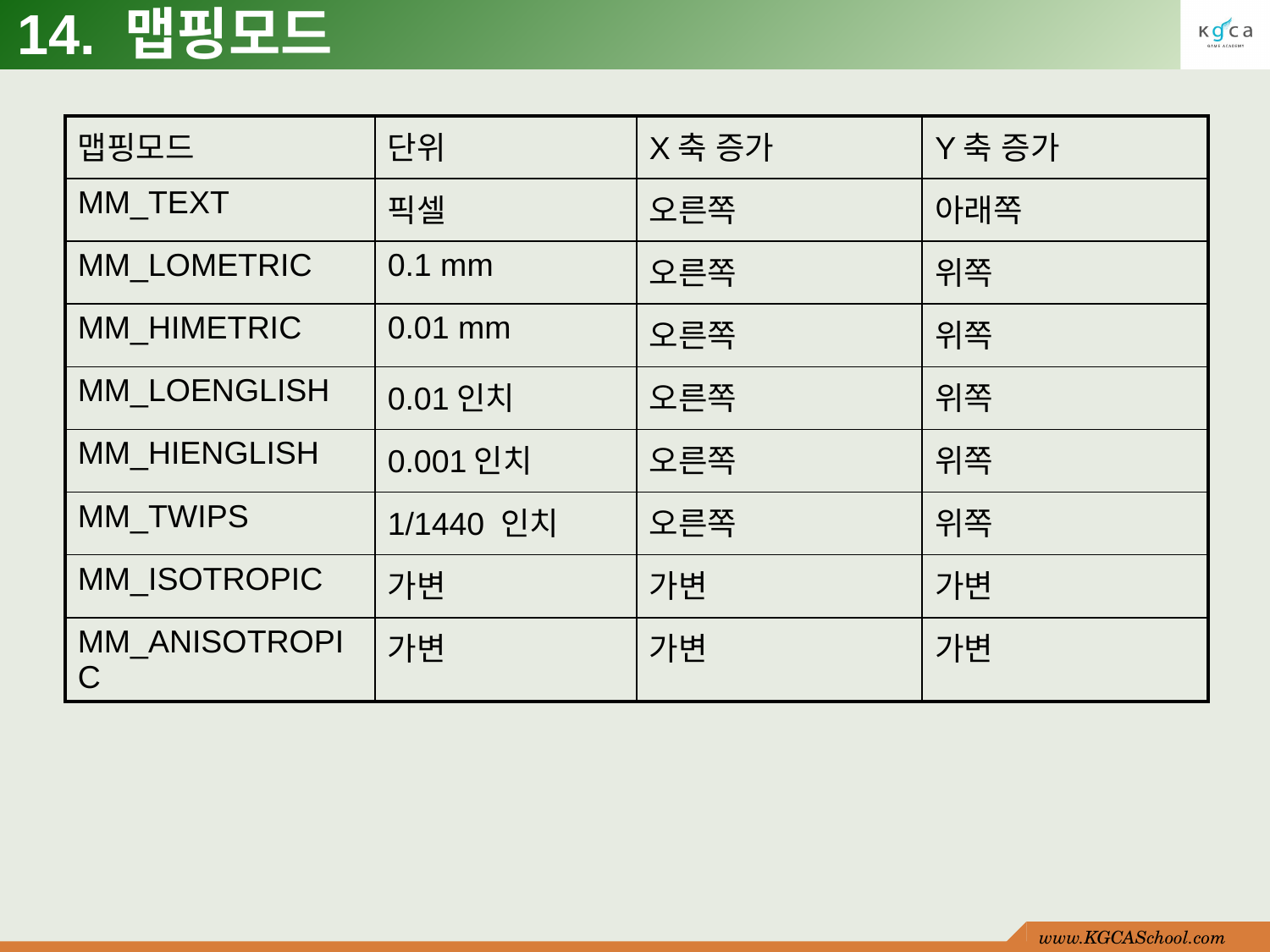

# 14. 맵핑모드
| 맵핑모드 | 단위 | X축 증가 | Y축 증가 |
| --- | --- | --- | --- |
| MM\_TEXT | 픽셀 | 오른쪽 | 아래쪽 |
| MM\_LOMETRIC | 0.1 mm | 오른쪽 | 위쪽 |
| MM\_HIMETRIC | 0.01 mm | 오른쪽 | 위쪽 |
| MM\_LOENGLISH | 0.01인치 | 오른쪽 | 위쪽 |
| MM\_HIENGLISH | 0.001인치 | 오른쪽 | 위쪽 |
| MM\_TWIPS | 1/1440 인치 | 오른쪽 | 위쪽 |
| MM\_ISOTROPIC | 가변 | 가변 | 가변 |
| MM\_ANISOTROPIC | 가변 | 가변 | 가변 |